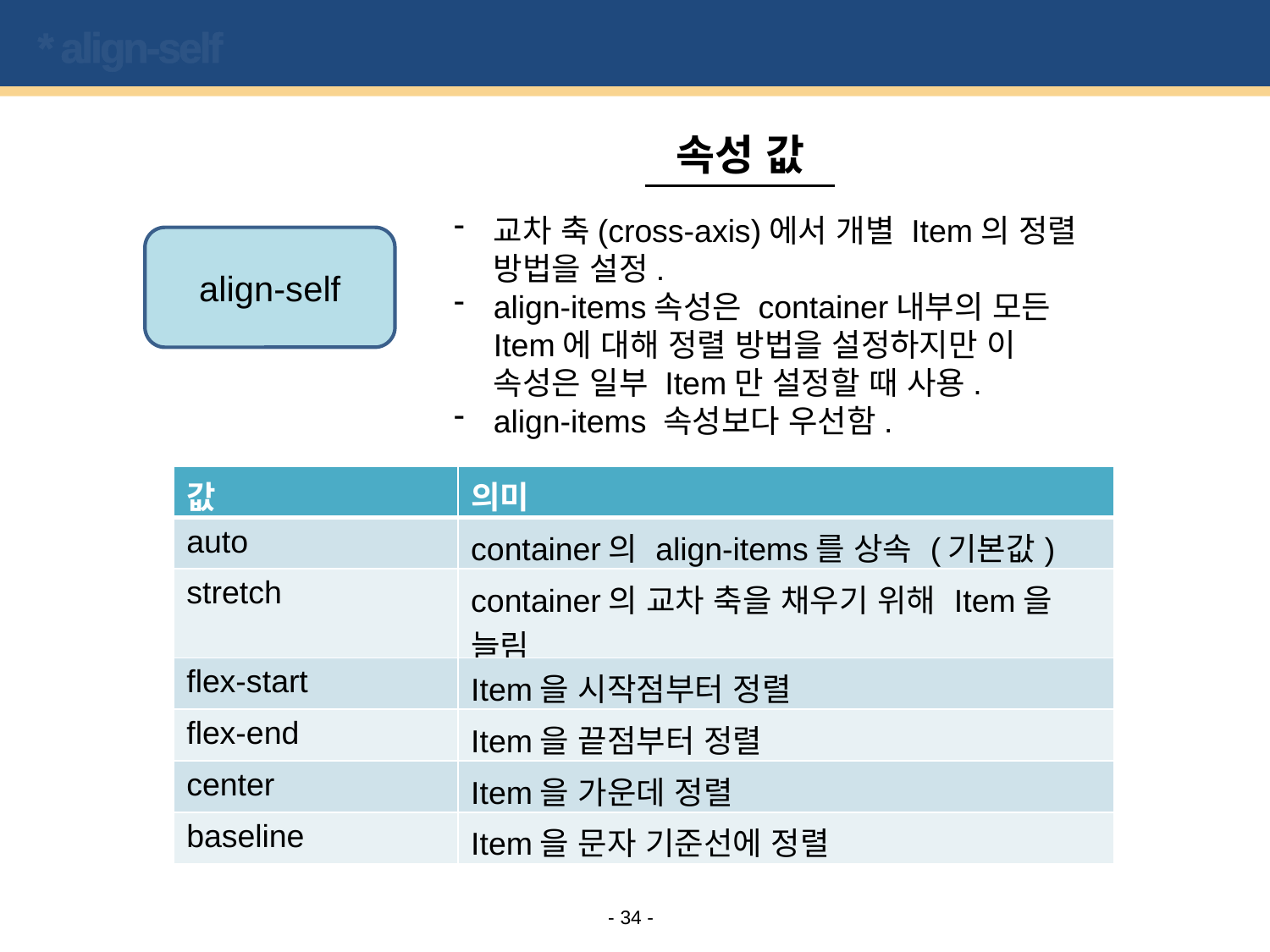

# * align-self
속성 값
교차 축(cross-axis)에서 개별 Item의 정렬 방법을 설정.
align-items속성은 container내부의 모든 Item에 대해 정렬 방법을 설정하지만 이 속성은 일부 Item만 설정할 때 사용.
align-items 속성보다 우선함.
align-self
| 값 | 의미 |
| --- | --- |
| auto | container의 align-items를 상속 (기본값) |
| stretch | container의 교차 축을 채우기 위해 Item을 늘림 |
| flex-start | Item을 시작점부터 정렬 |
| flex-end | Item을 끝점부터 정렬 |
| center | Item을 가운데 정렬 |
| baseline | Item을 문자 기준선에 정렬 |